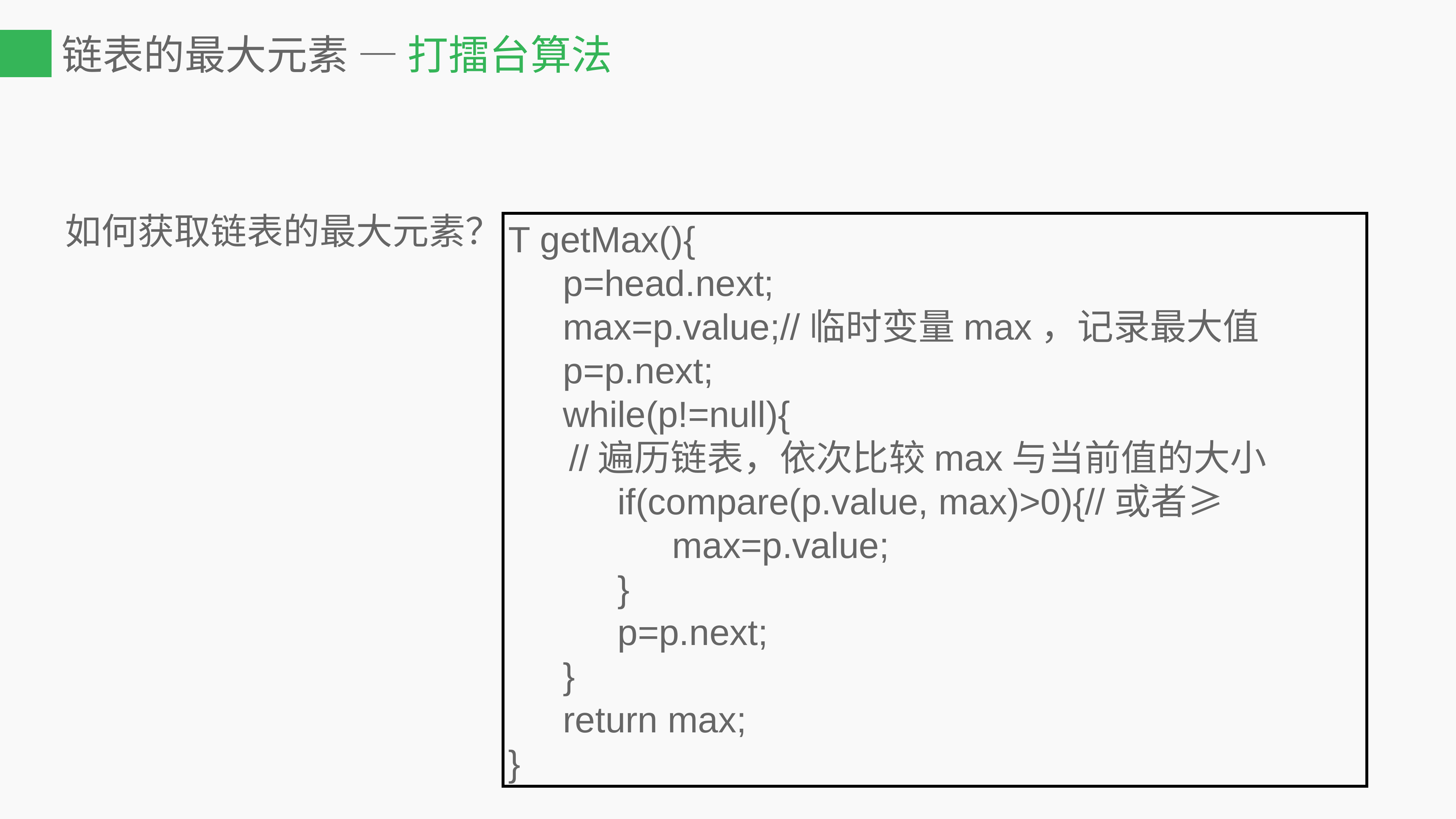

# 链表的最大元素 — 打擂台算法
如何获取链表的最大元素？
T getMax(){
	p=head.next;
	max=p.value;//临时变量max，记录最大值
	p=p.next;
	while(p!=null){
      //遍历链表，依次比较max与当前值的大小
		if(compare(p.value, max)>0){//或者≥
			max=p.value;
		}
		p=p.next;
	}
	return max;
}